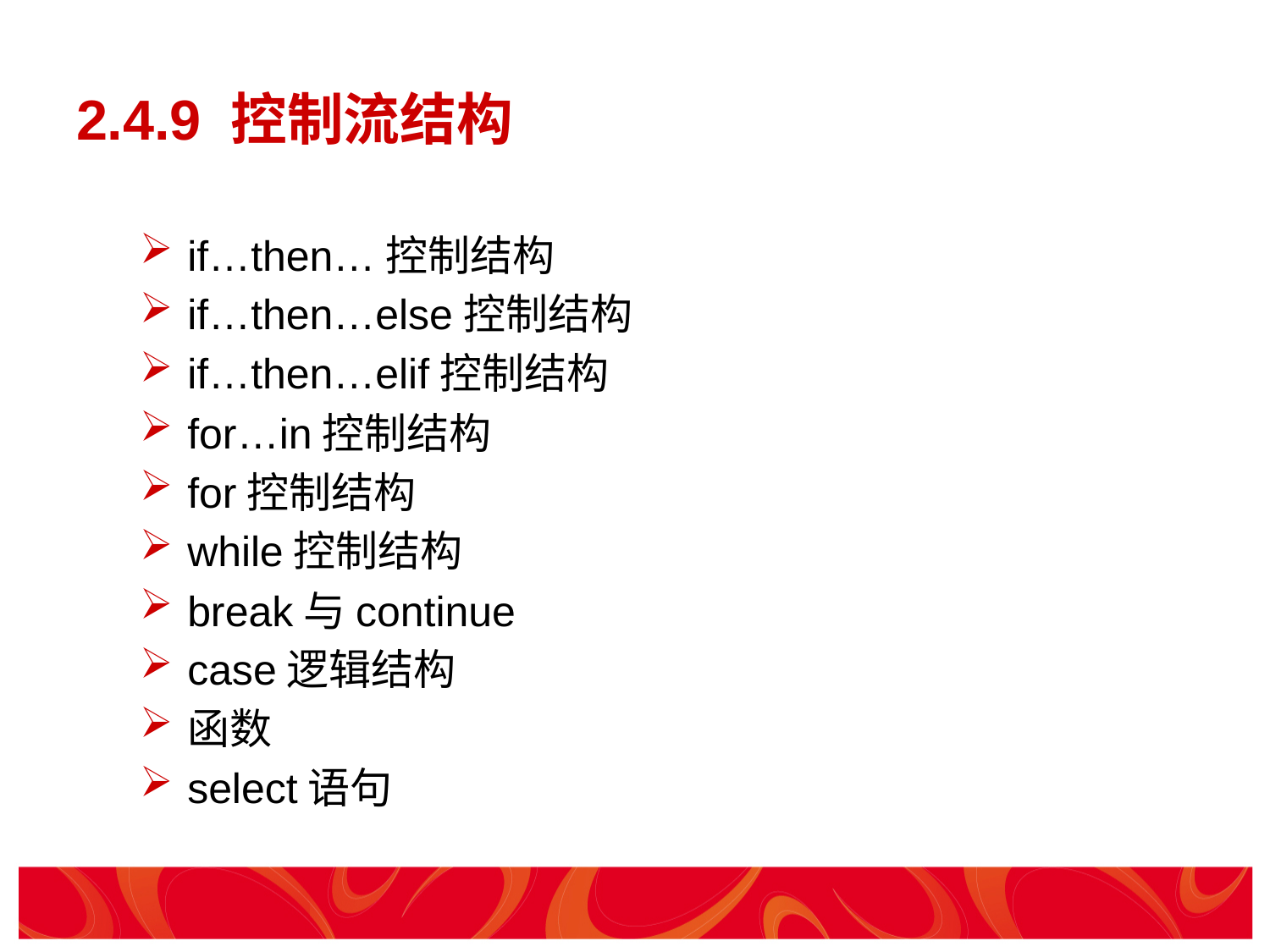

# 2.4.9 控制流结构
if…then…控制结构
if…then…else控制结构
if…then…elif控制结构
for…in控制结构
for控制结构
while控制结构
break与continue
case逻辑结构
函数
select语句